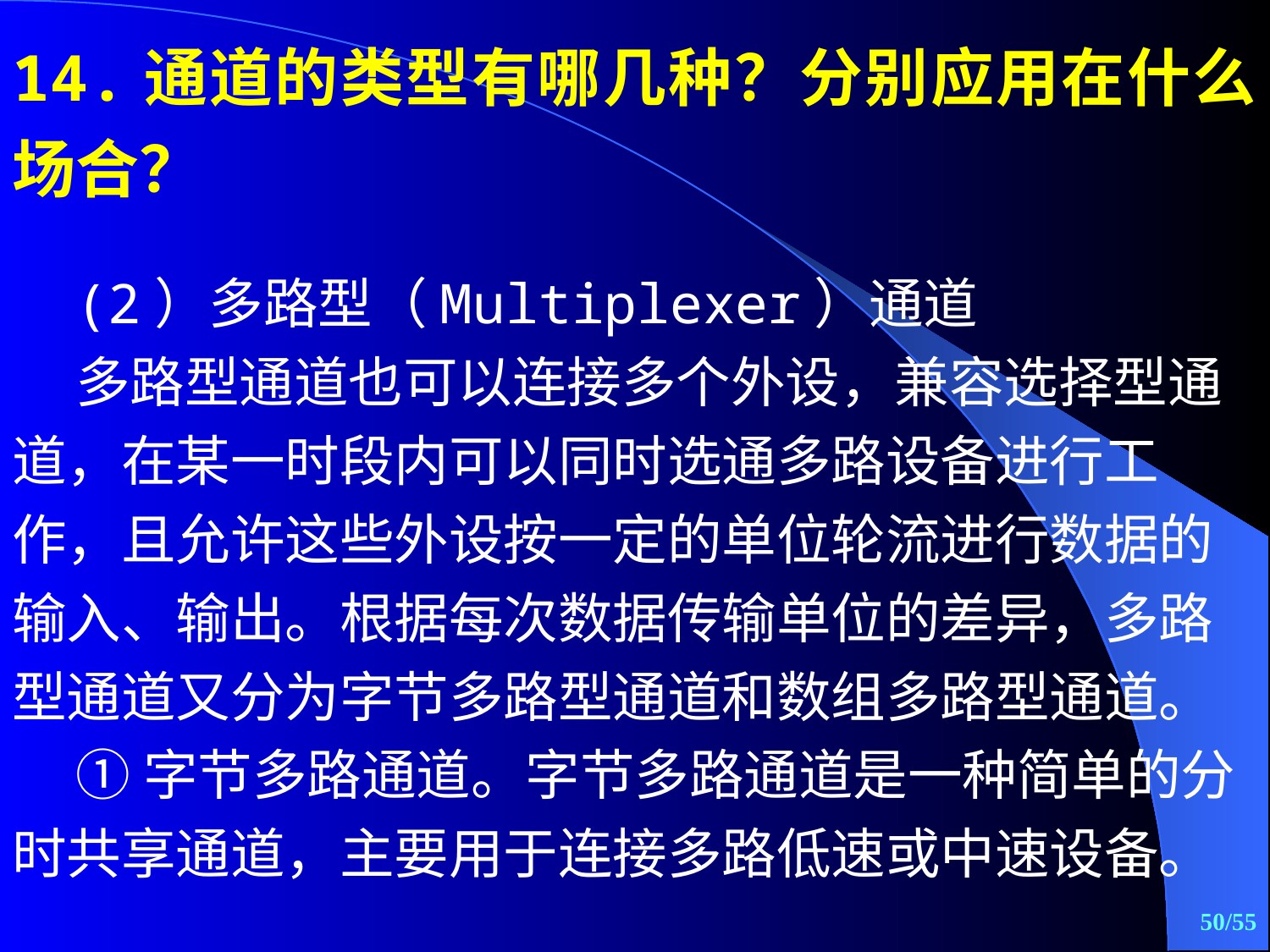

14.通道的类型有哪几种？分别应用在什么场合？
(2）多路型（Multiplexer）通道
多路型通道也可以连接多个外设，兼容选择型通道，在某一时段内可以同时选通多路设备进行工作，且允许这些外设按一定的单位轮流进行数据的输入、输出。根据每次数据传输单位的差异，多路型通道又分为字节多路型通道和数组多路型通道。
①字节多路通道。字节多路通道是一种简单的分时共享通道，主要用于连接多路低速或中速设备。
50/55